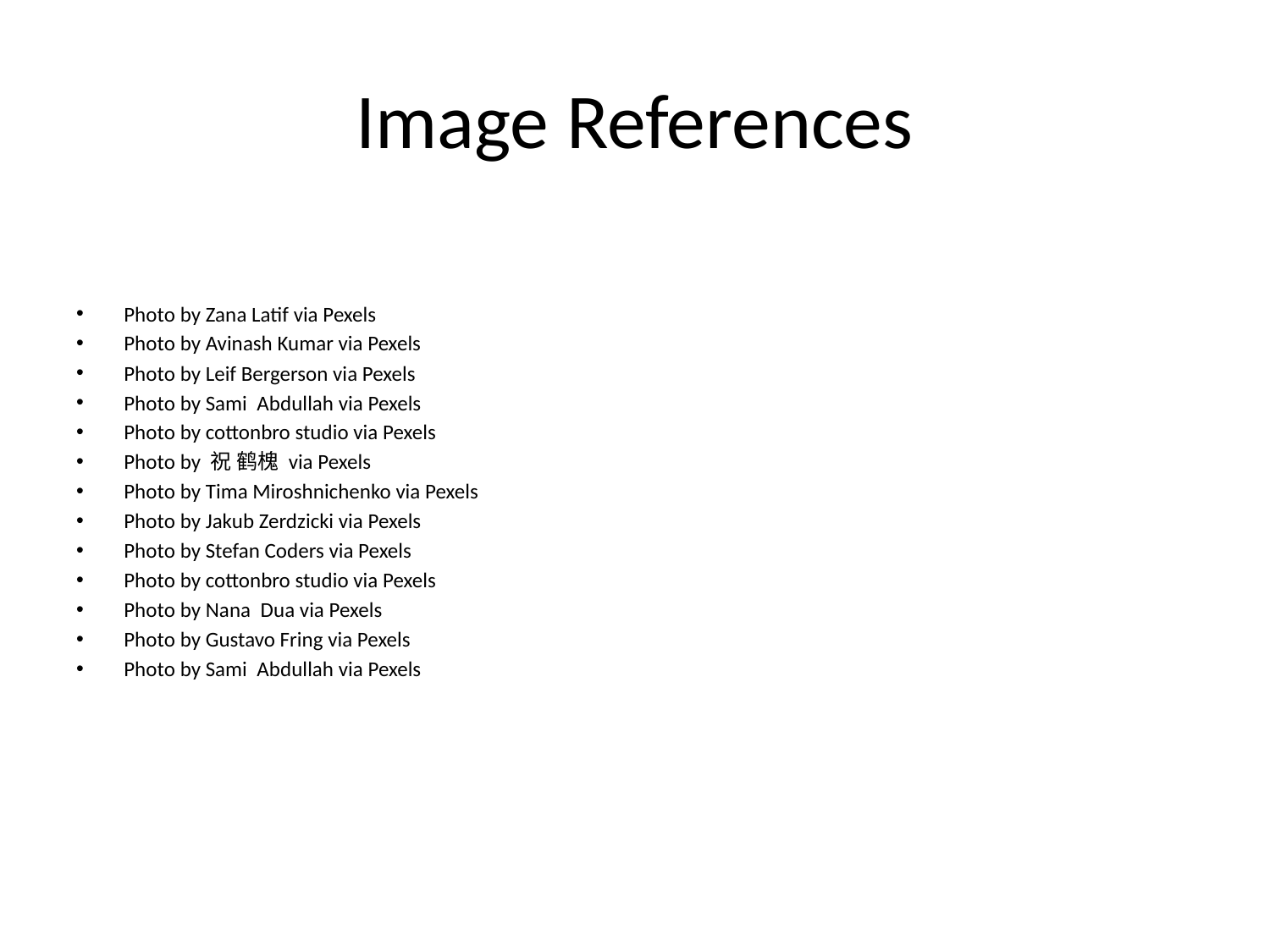

# Image References

Photo by Zana Latif via Pexels
Photo by Avinash Kumar via Pexels
Photo by Leif Bergerson via Pexels
Photo by Sami  Abdullah via Pexels
Photo by cottonbro studio via Pexels
Photo by 祝 鹤槐 via Pexels
Photo by Tima Miroshnichenko via Pexels
Photo by Jakub Zerdzicki via Pexels
Photo by Stefan Coders via Pexels
Photo by cottonbro studio via Pexels
Photo by Nana  Dua via Pexels
Photo by Gustavo Fring via Pexels
Photo by Sami  Abdullah via Pexels